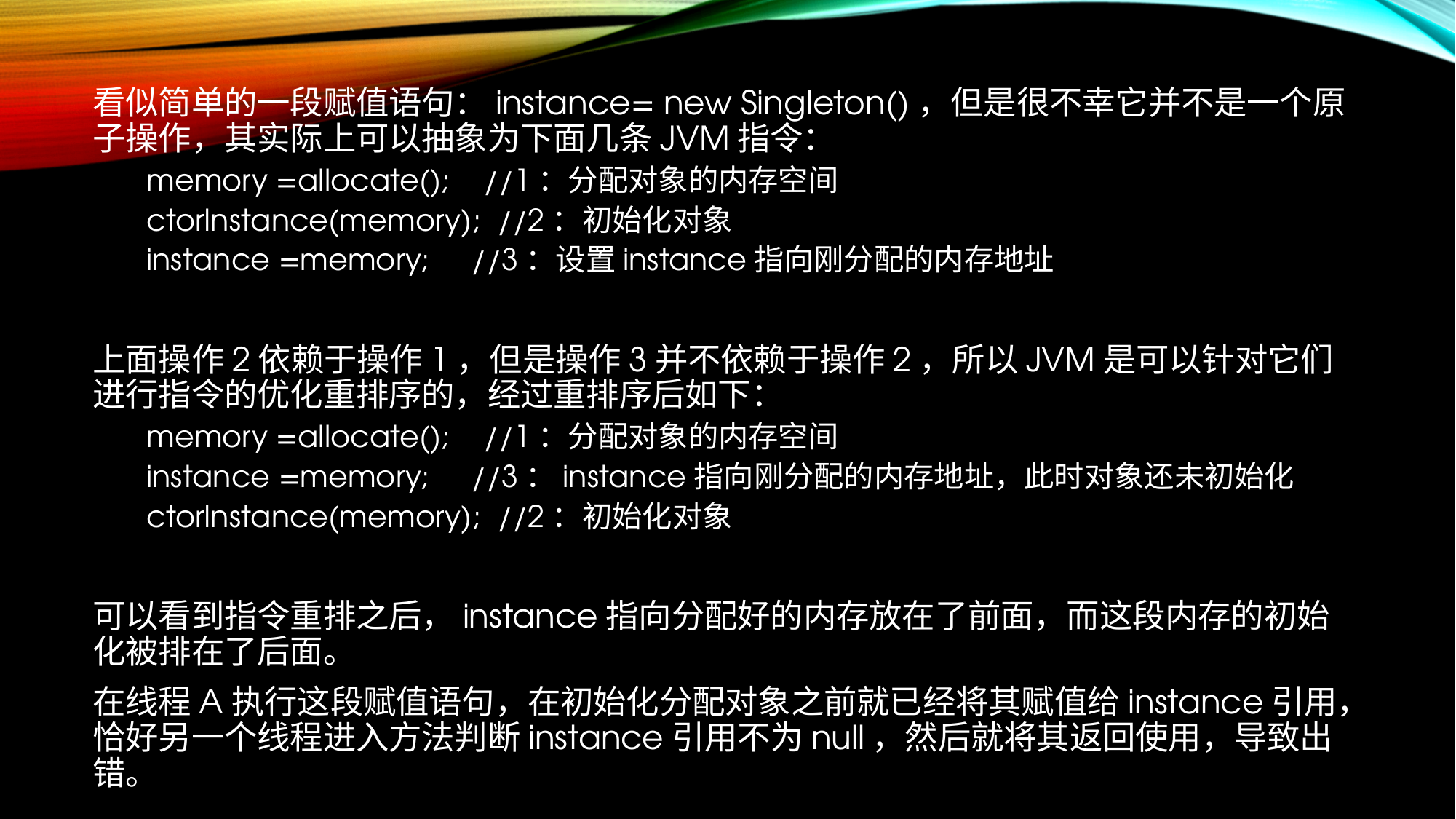

看似简单的一段赋值语句：instance= new Singleton()，但是很不幸它并不是一个原子操作，其实际上可以抽象为下面几条JVM指令：
memory =allocate();    //1：分配对象的内存空间
ctorInstance(memory);  //2：初始化对象
instance =memory;     //3：设置instance指向刚分配的内存地址

上面操作2依赖于操作1，但是操作3并不依赖于操作2，所以JVM是可以针对它们进行指令的优化重排序的，经过重排序后如下：
memory =allocate();    //1：分配对象的内存空间
instance =memory;     //3：instance指向刚分配的内存地址，此时对象还未初始化
ctorInstance(memory);  //2：初始化对象

可以看到指令重排之后，instance指向分配好的内存放在了前面，而这段内存的初始化被排在了后面。
在线程A执行这段赋值语句，在初始化分配对象之前就已经将其赋值给instance引用，恰好另一个线程进入方法判断instance引用不为null，然后就将其返回使用，导致出错。